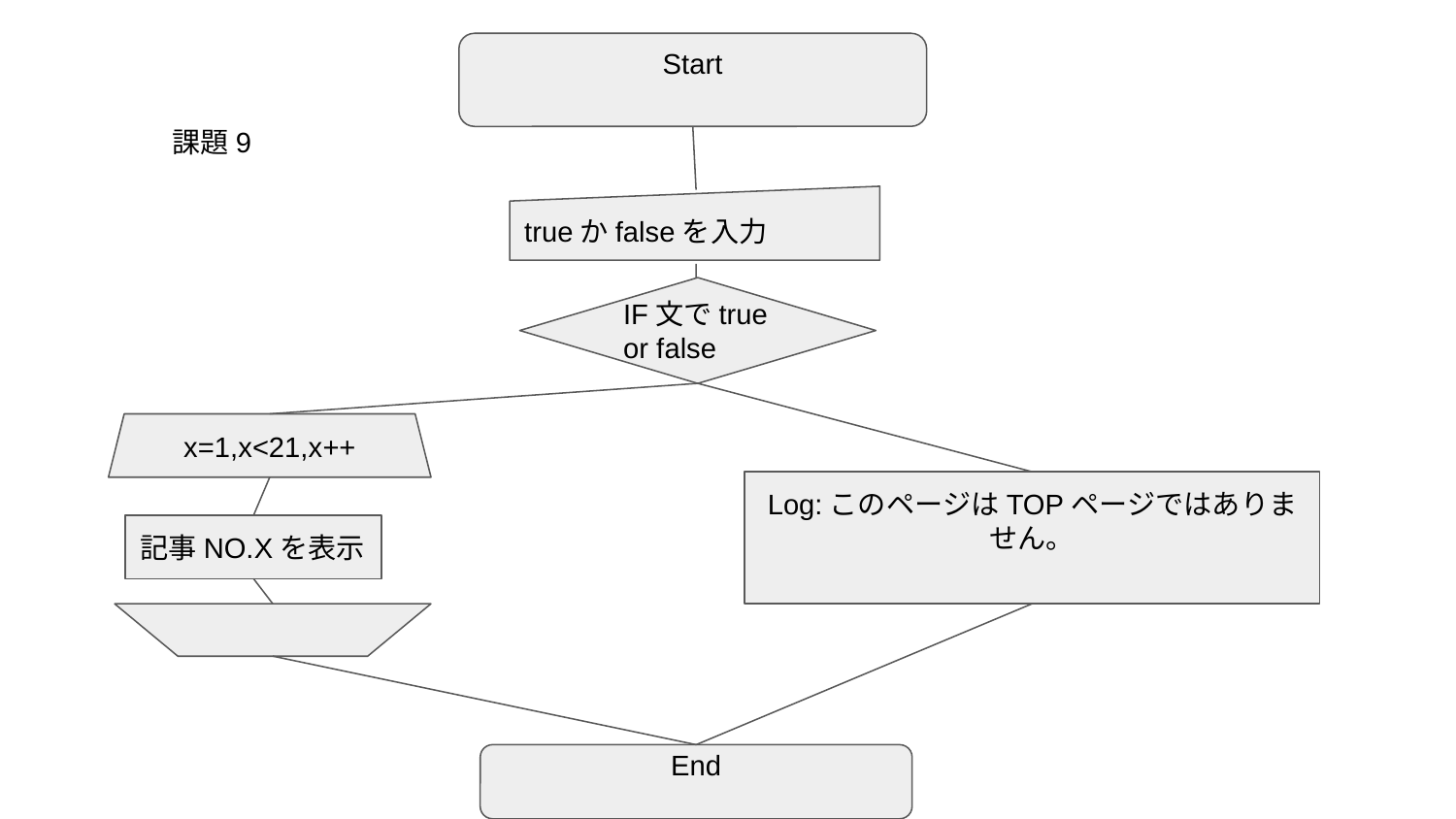

Start

課題9

trueかfalseを入力
IF文でtrue or false
x=1,x<21,x++
Log:このページはTOPページではありません。

記事NO.Xを表示

End